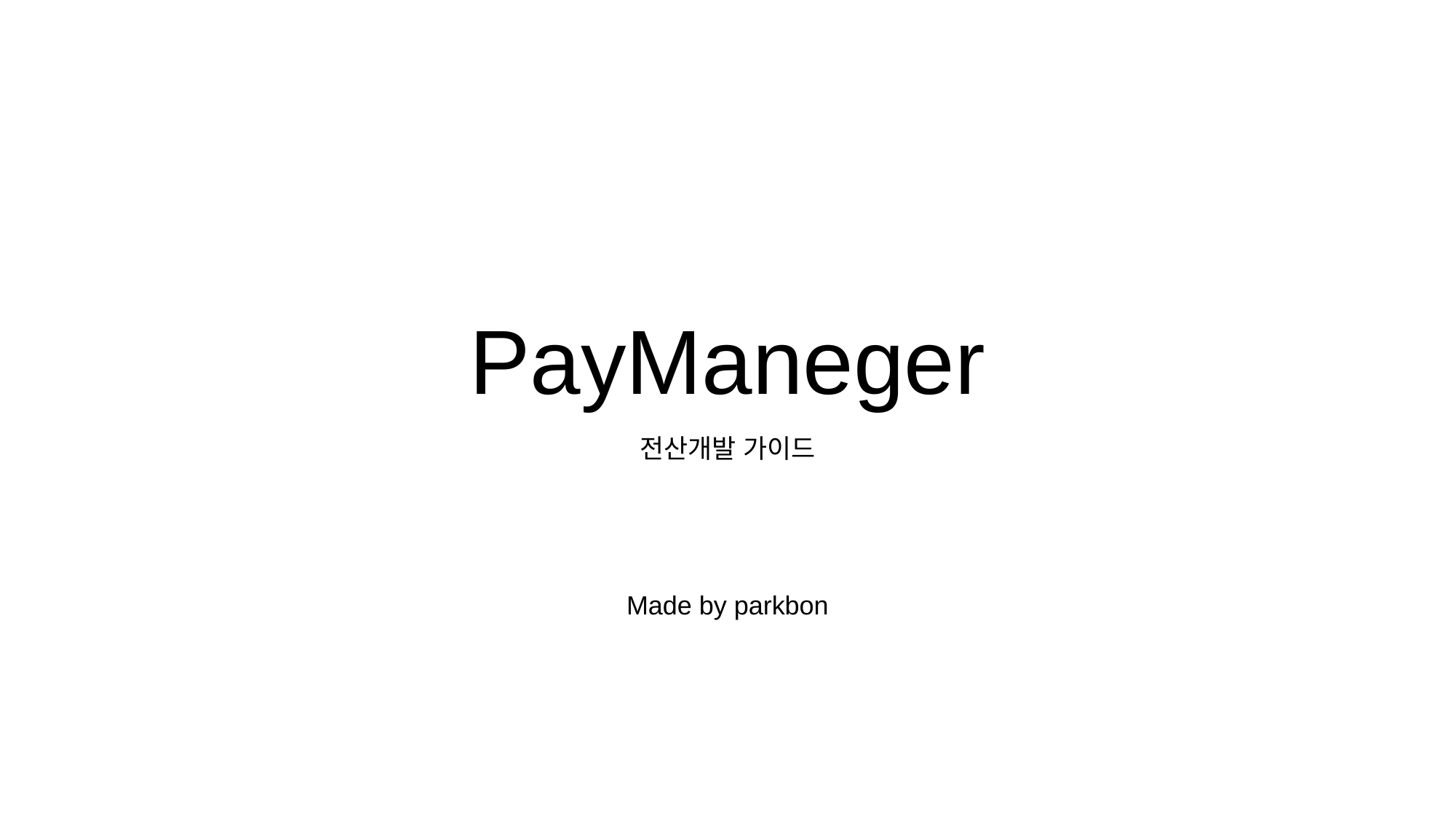

# PayManeger
전산개발 가이드

Made by parkbon